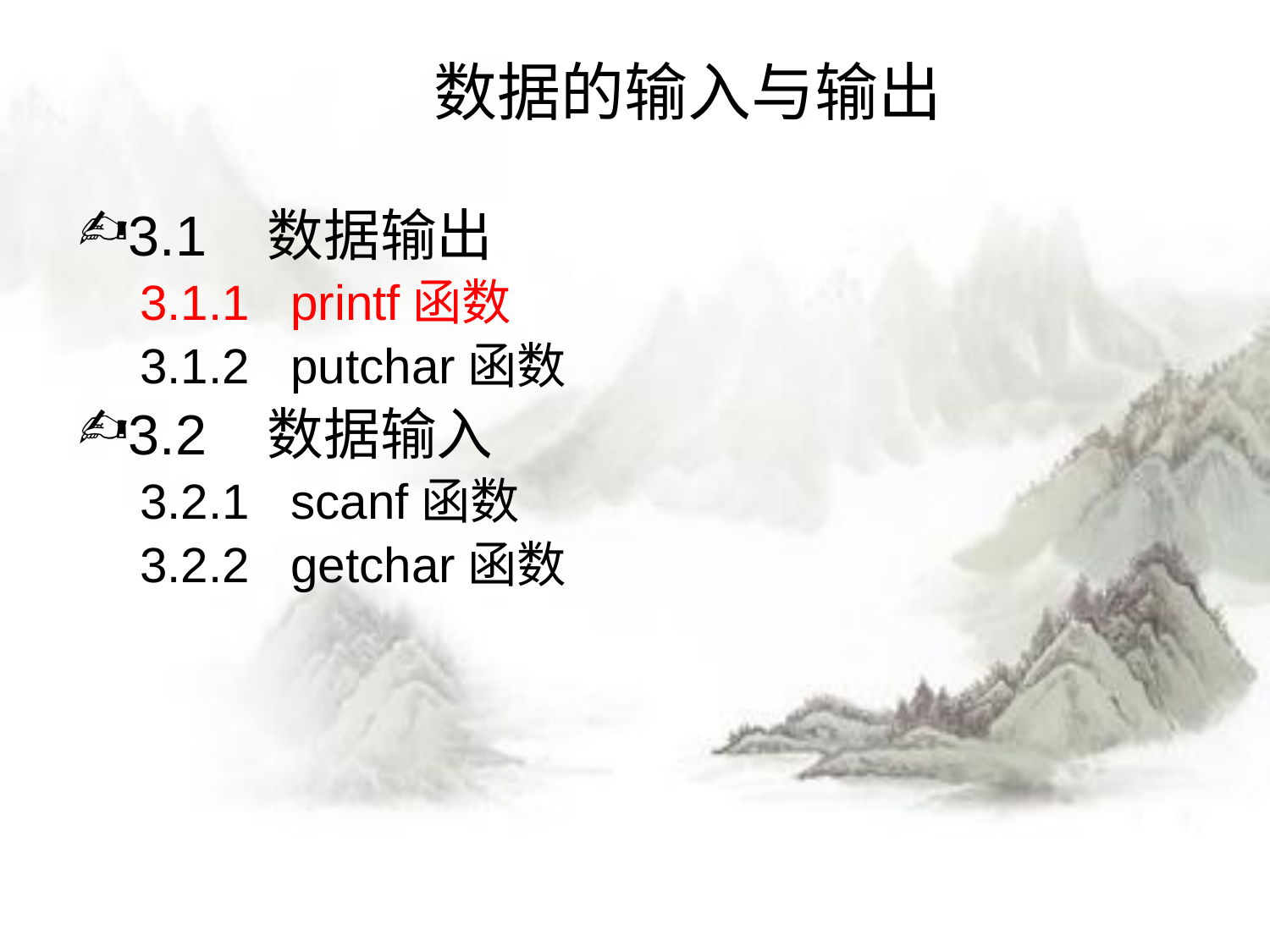

# 数据的输入与输出
3.1   数据输出
3.1.1   printf函数
3.1.2   putchar函数
3.2   数据输入
3.2.1   scanf函数
3.2.2   getchar函数